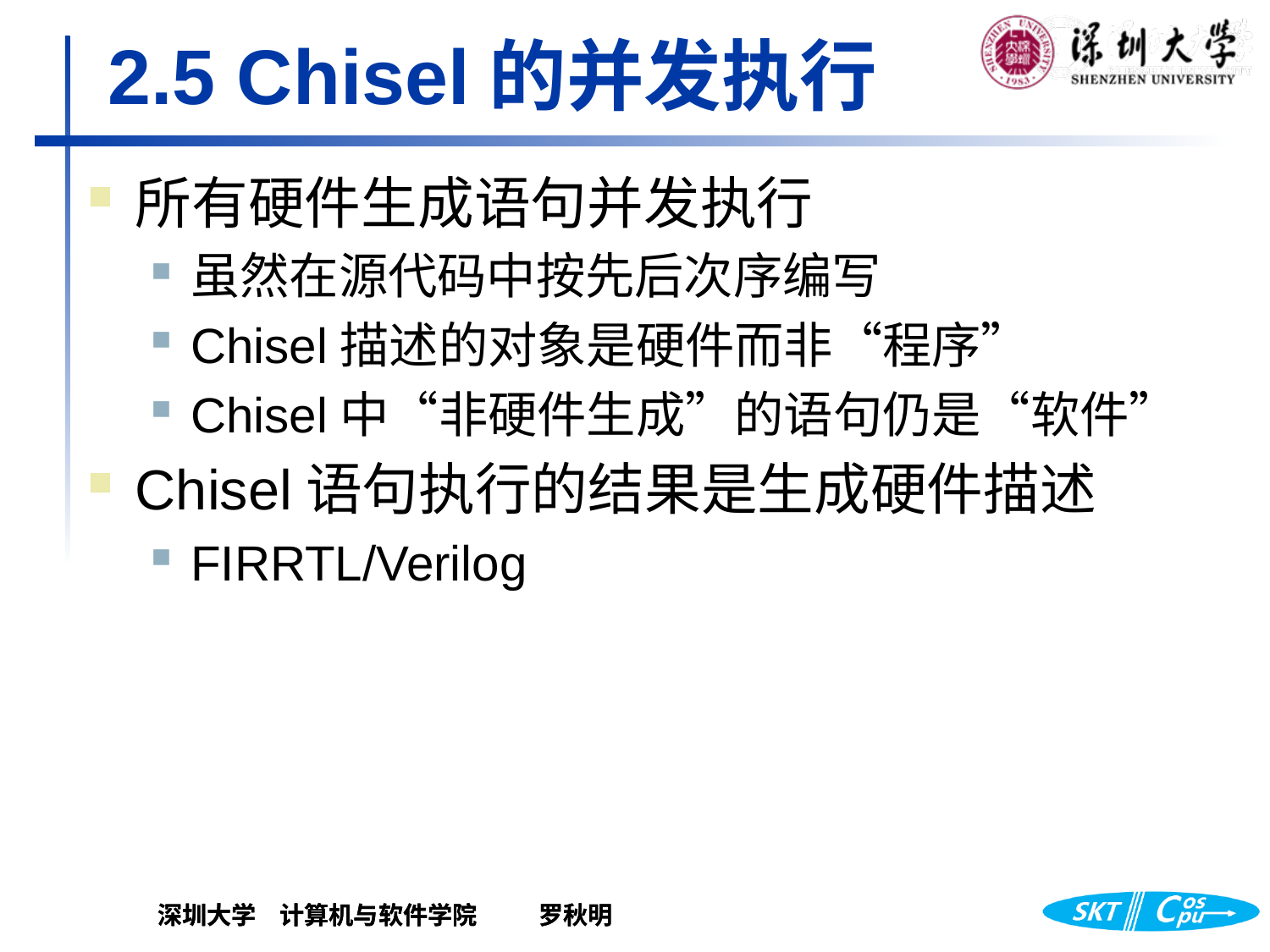

# 2.5 Chisel的并发执行
所有硬件生成语句并发执行
虽然在源代码中按先后次序编写
Chisel描述的对象是硬件而非“程序”
Chisel中“非硬件生成”的语句仍是“软件”
Chisel语句执行的结果是生成硬件描述
FIRRTL/Verilog